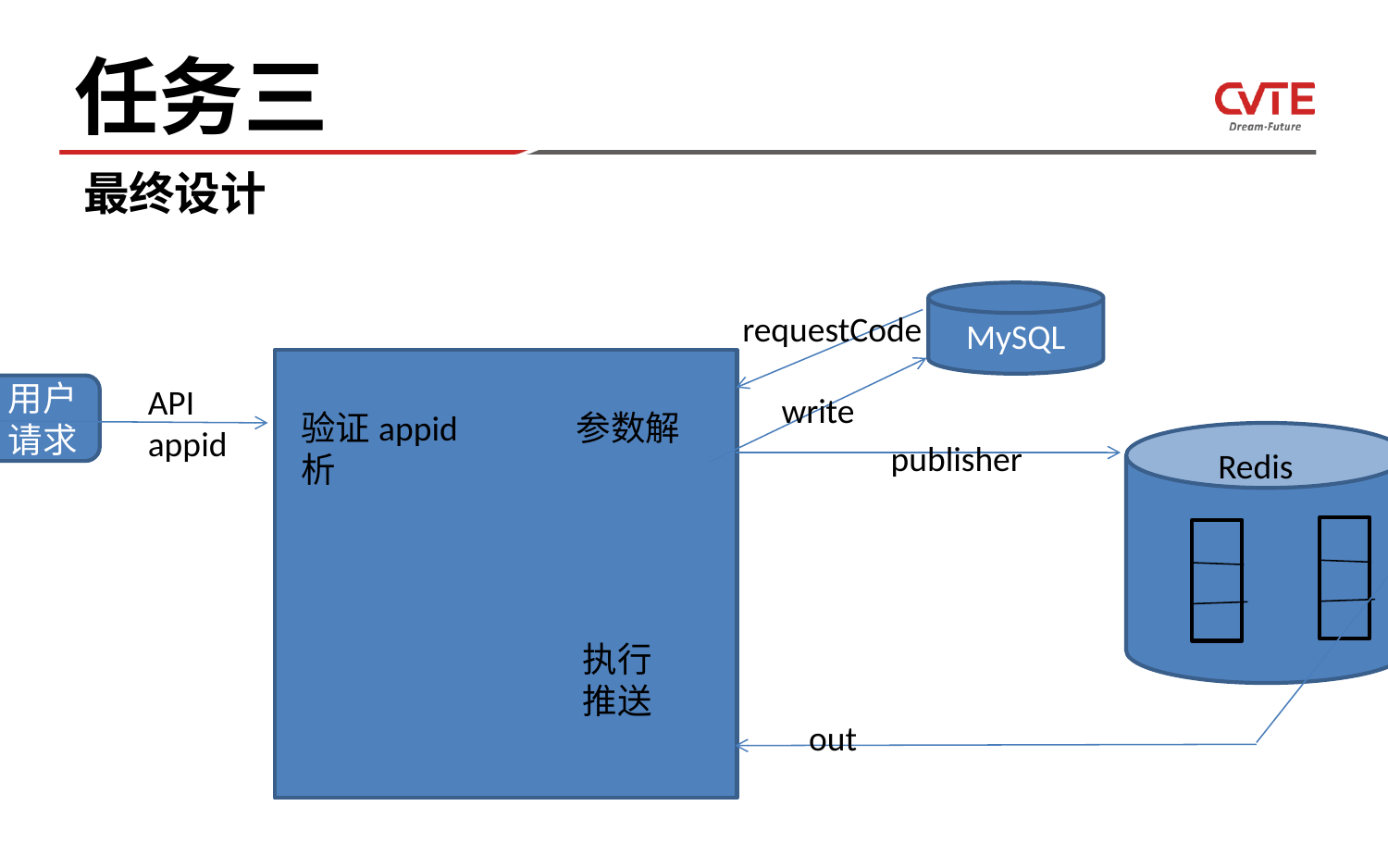

# 任务三
最终设计

MySQL
requestCode

API
appid
用户请求
write
验证appid              参数解析

publisher
Redis

执行
推送
out